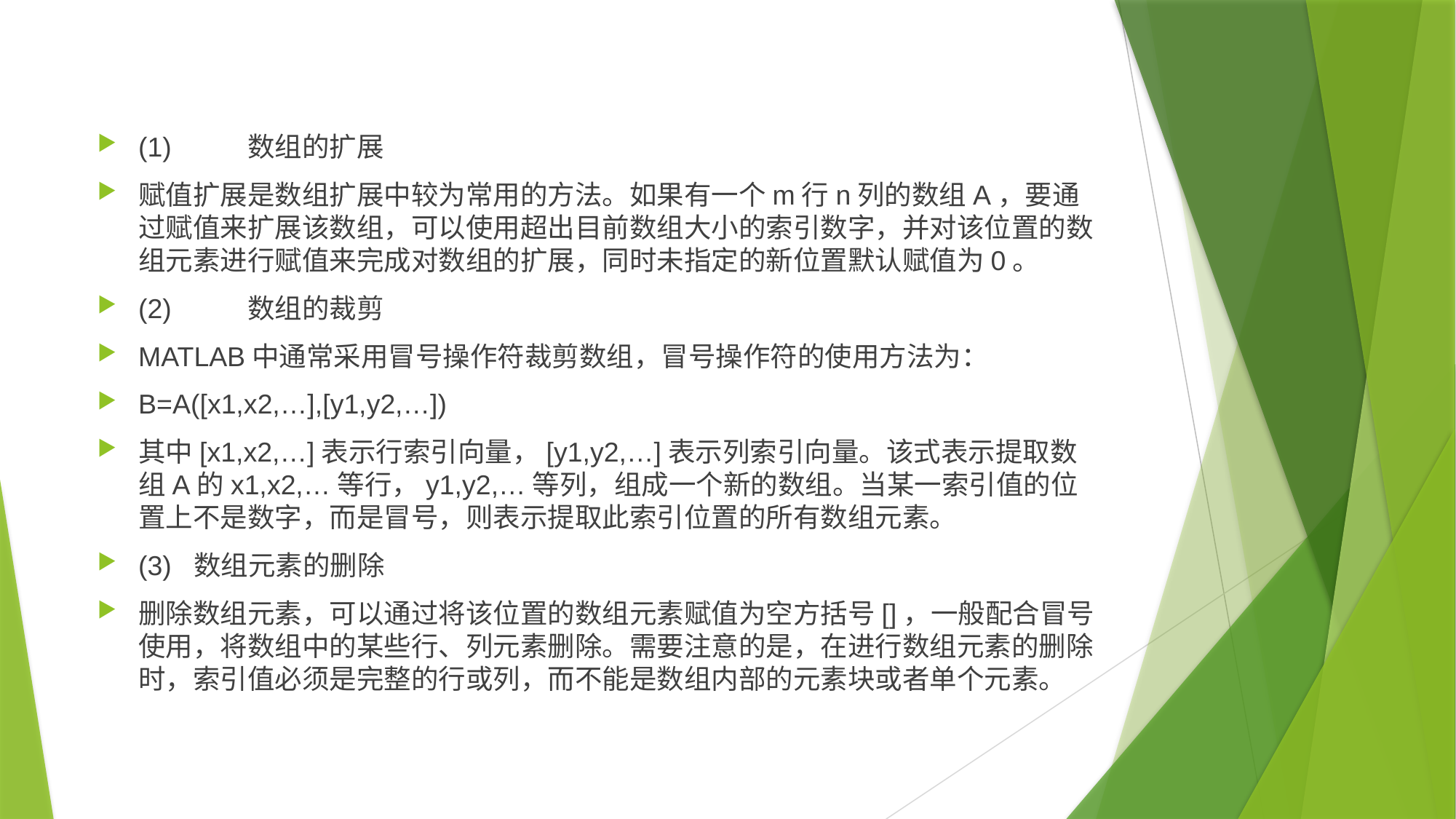

(1)	数组的扩展
赋值扩展是数组扩展中较为常用的方法。如果有一个m行n列的数组A，要通过赋值来扩展该数组，可以使用超出目前数组大小的索引数字，并对该位置的数组元素进行赋值来完成对数组的扩展，同时未指定的新位置默认赋值为0。
(2)	数组的裁剪
MATLAB中通常采用冒号操作符裁剪数组，冒号操作符的使用方法为：
B=A([x1,x2,…],[y1,y2,…])
其中[x1,x2,…]表示行索引向量，[y1,y2,…]表示列索引向量。该式表示提取数组A的x1,x2,…等行，y1,y2,…等列，组成一个新的数组。当某一索引值的位置上不是数字，而是冒号，则表示提取此索引位置的所有数组元素。
(3)  数组元素的删除
删除数组元素，可以通过将该位置的数组元素赋值为空方括号[]，一般配合冒号使用，将数组中的某些行、列元素删除。需要注意的是，在进行数组元素的删除时，索引值必须是完整的行或列，而不能是数组内部的元素块或者单个元素。